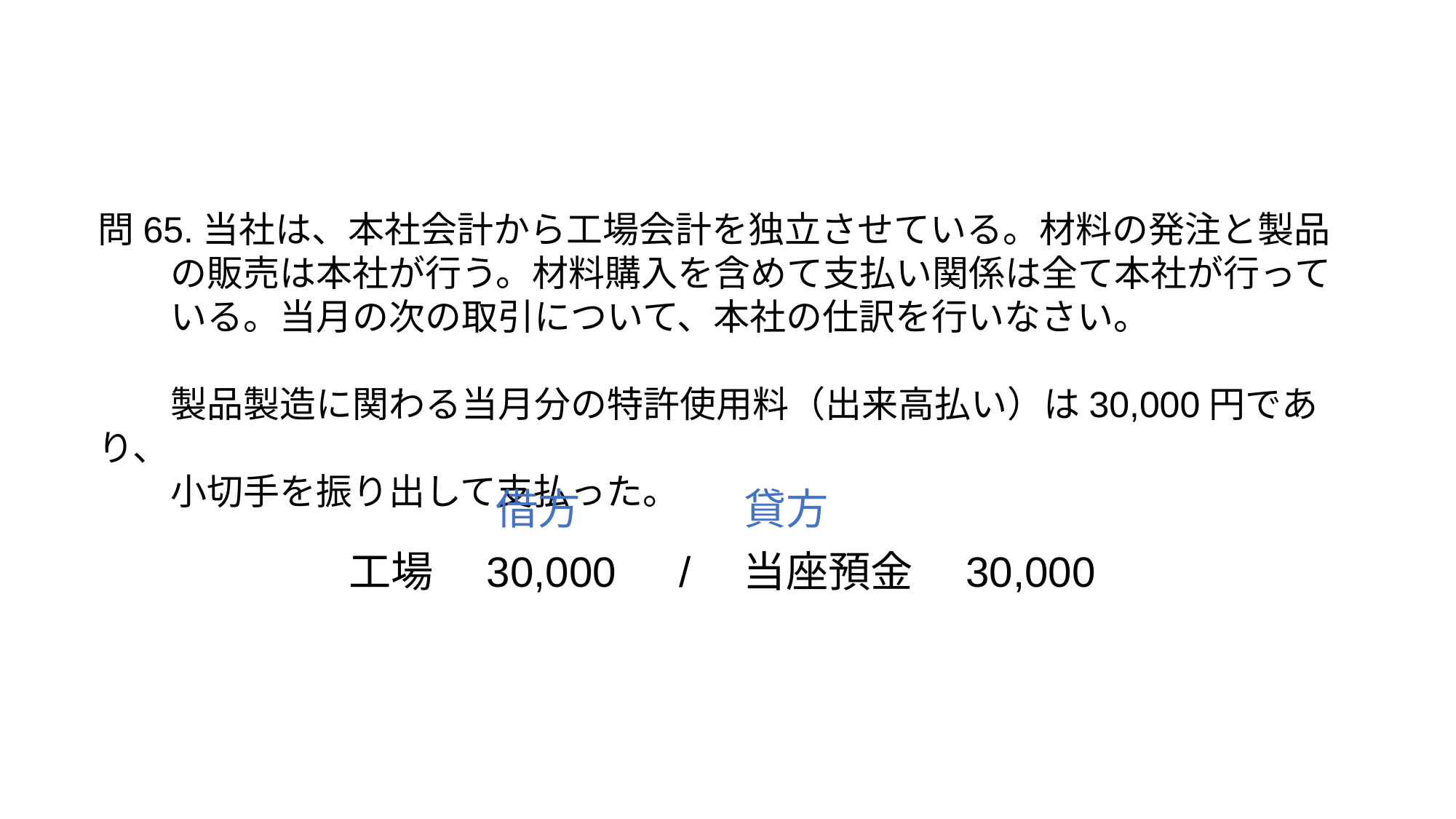

問65.当社は、本社会計から工場会計を独立させている。材料の発注と製品
　　の販売は本社が行う。材料購入を含めて支払い関係は全て本社が行って
　　いる。当月の次の取引について、本社の仕訳を行いなさい。

　　製品製造に関わる当月分の特許使用料（出来高払い）は30,000円であり、
　　小切手を振り出して支払った。
借方
貸方
工場　30,000　/　当座預金　30,000